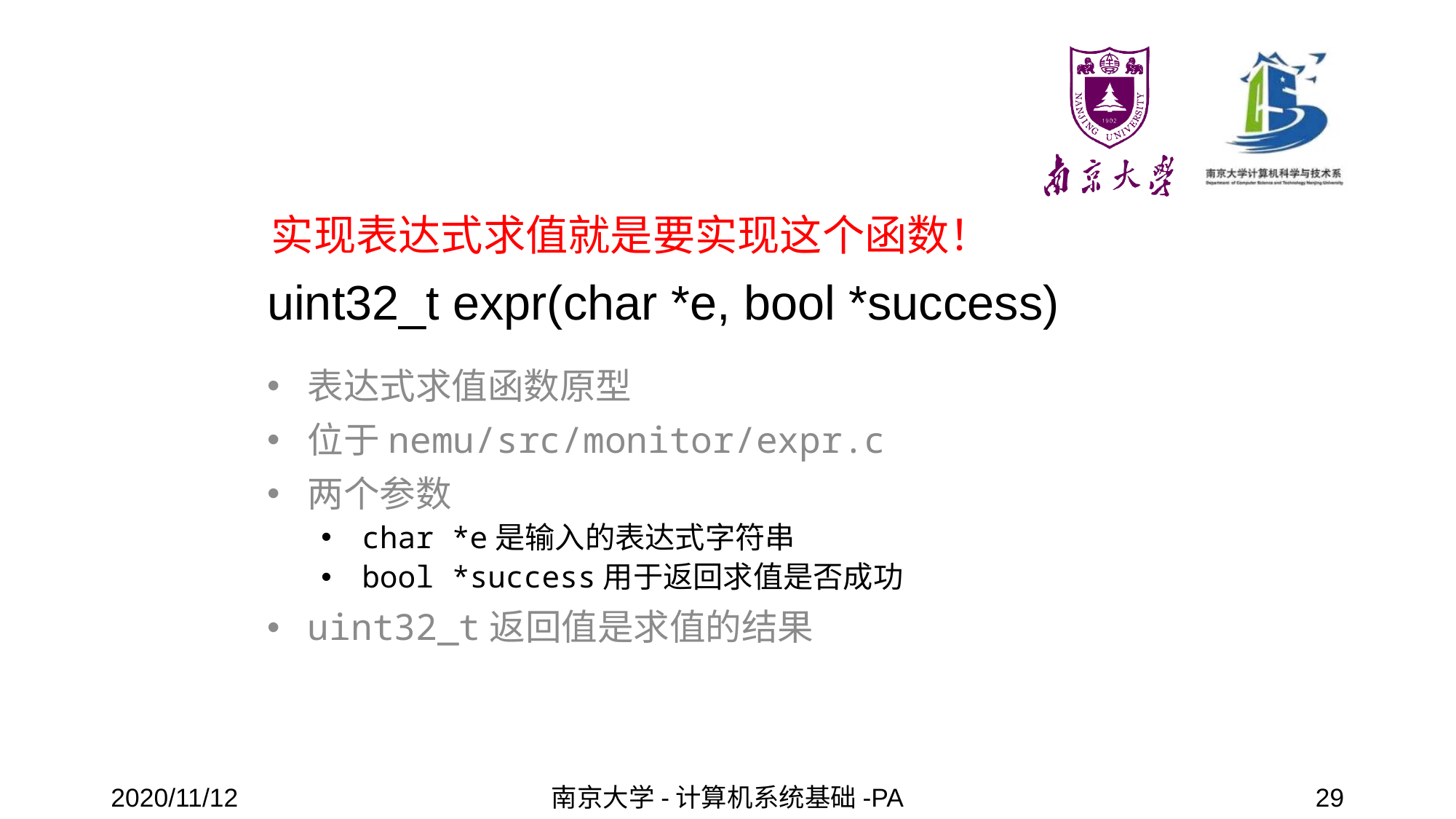

# uint32_t expr(char *e, bool *success)
实现表达式求值就是要实现这个函数！
表达式求值函数原型
位于nemu/src/monitor/expr.c
两个参数
char *e是输入的表达式字符串
bool *success用于返回求值是否成功
uint32_t返回值是求值的结果
2020/11/12
南京大学-计算机系统基础-PA
29